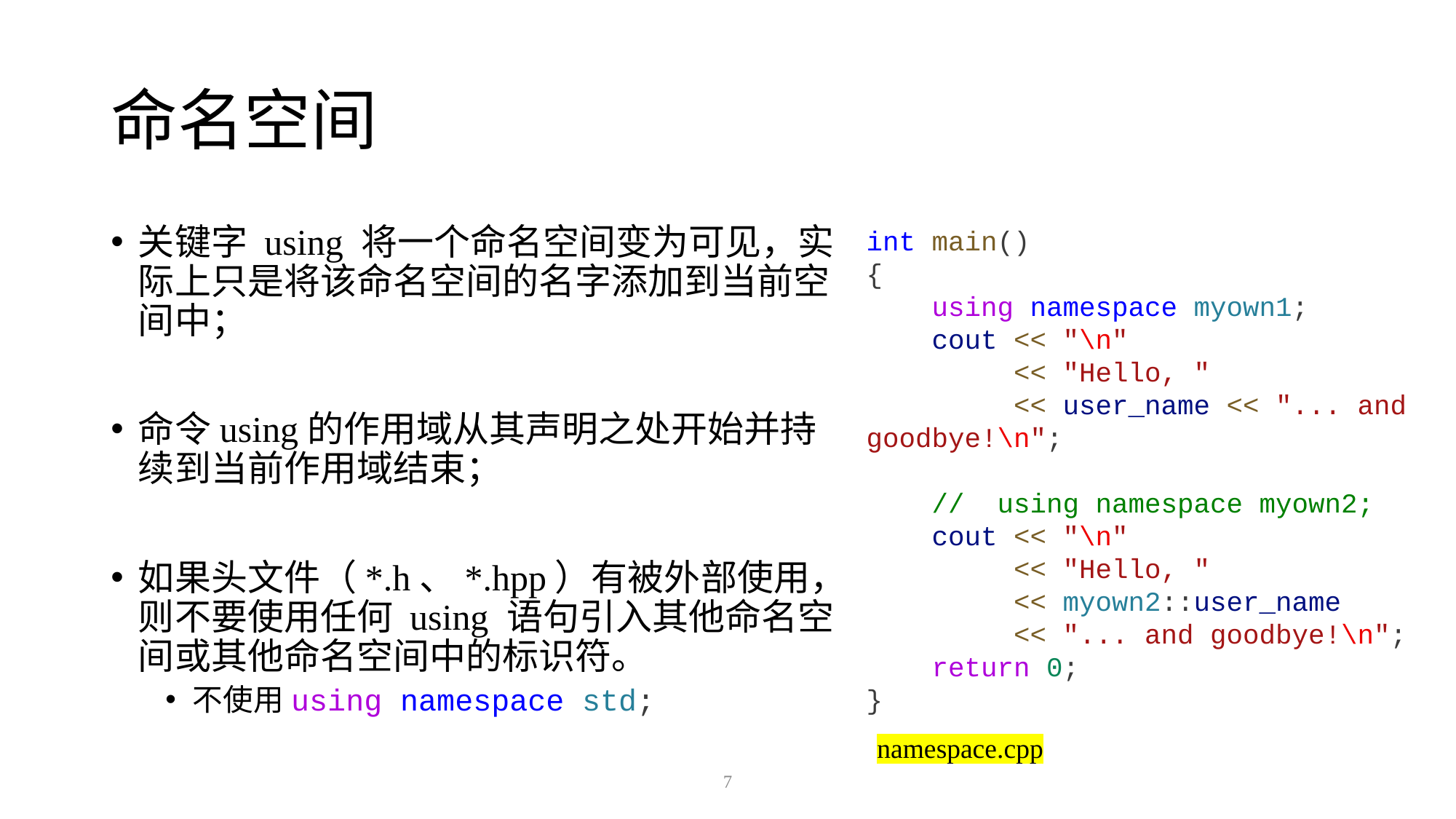

# 命名空间
关键字 using 将一个命名空间变为可见，实际上只是将该命名空间的名字添加到当前空间中；

命令using的作用域从其声明之处开始并持续到当前作用域结束；

如果头文件（*.h、*.hpp）有被外部使用，则不要使用任何 using 语句引入其他命名空间或其他命名空间中的标识符。
不使用using namespace std;

int main()
{
    using namespace myown1;
    cout << "\n"
         << "Hello, "
         << user_name << "... and goodbye!\n";
    //  using namespace myown2;
    cout << "\n"
         << "Hello, "
         << myown2::user_name
         << "... and goodbye!\n";
    return 0;
}
namespace.cpp
7